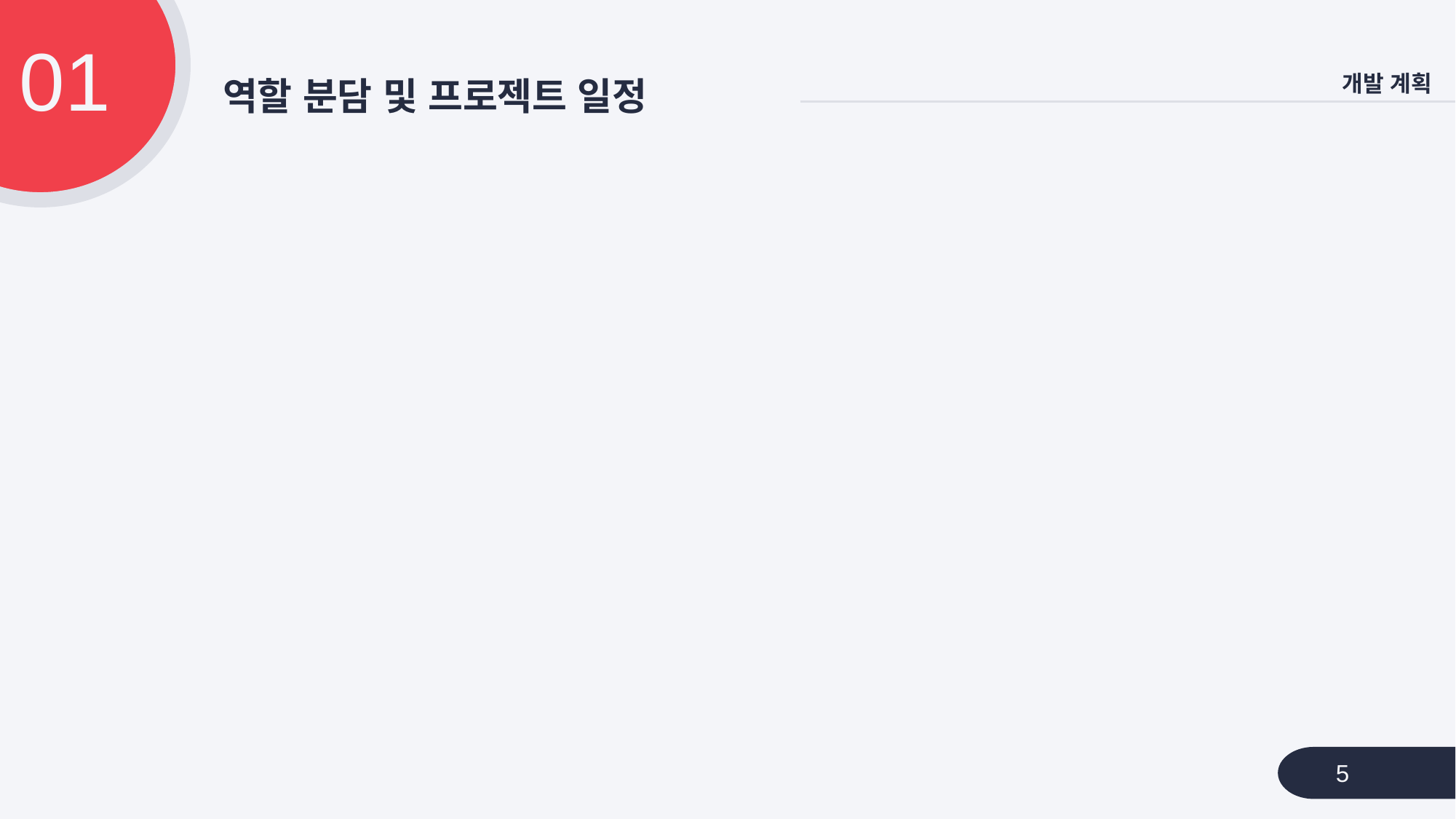

01
개발 계획
# 역할 분담 및 프로젝트 일정
5